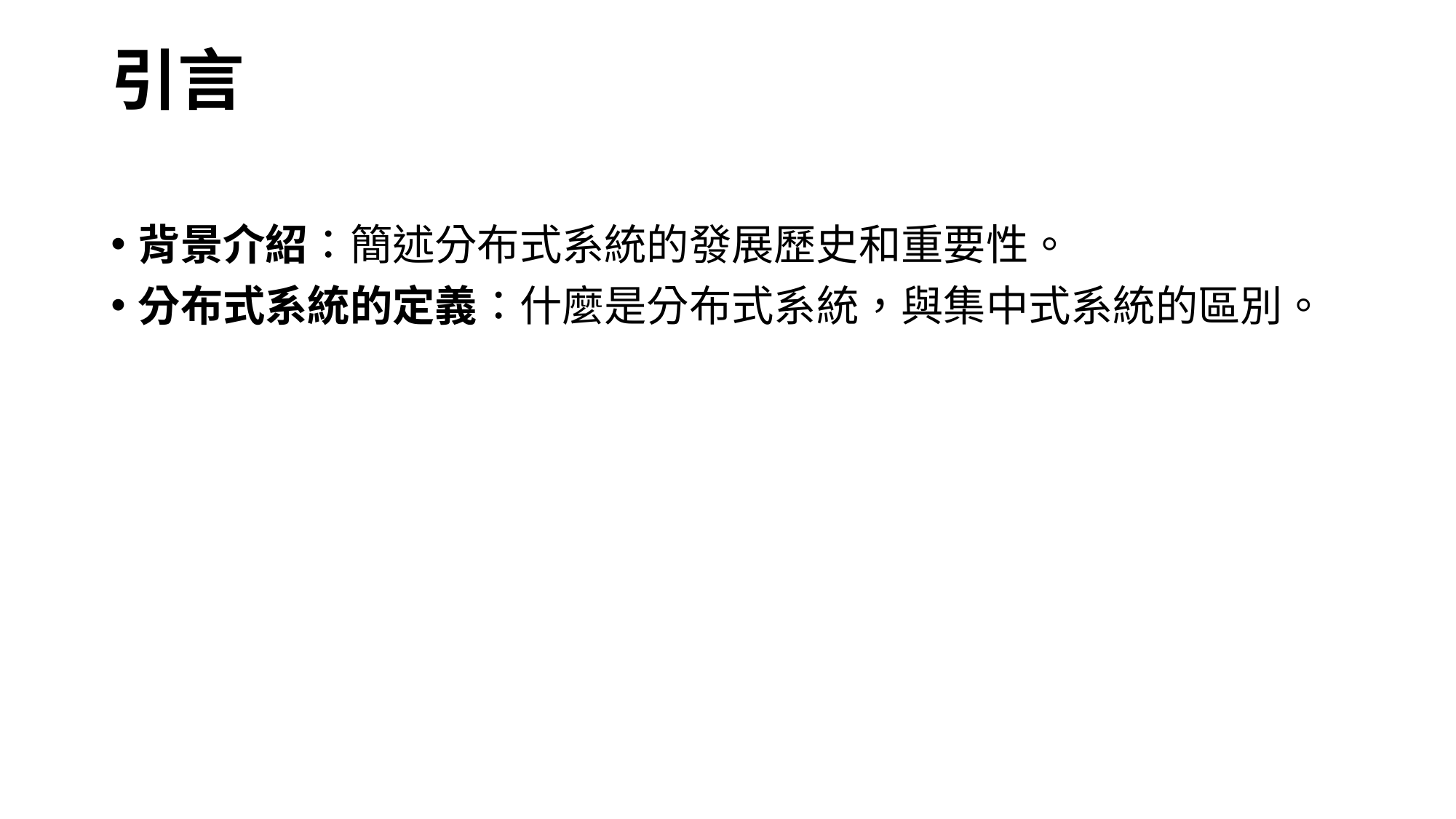

# 引言
背景介紹：簡述分布式系統的發展歷史和重要性。
分布式系統的定義：什麼是分布式系統，與集中式系統的區別。